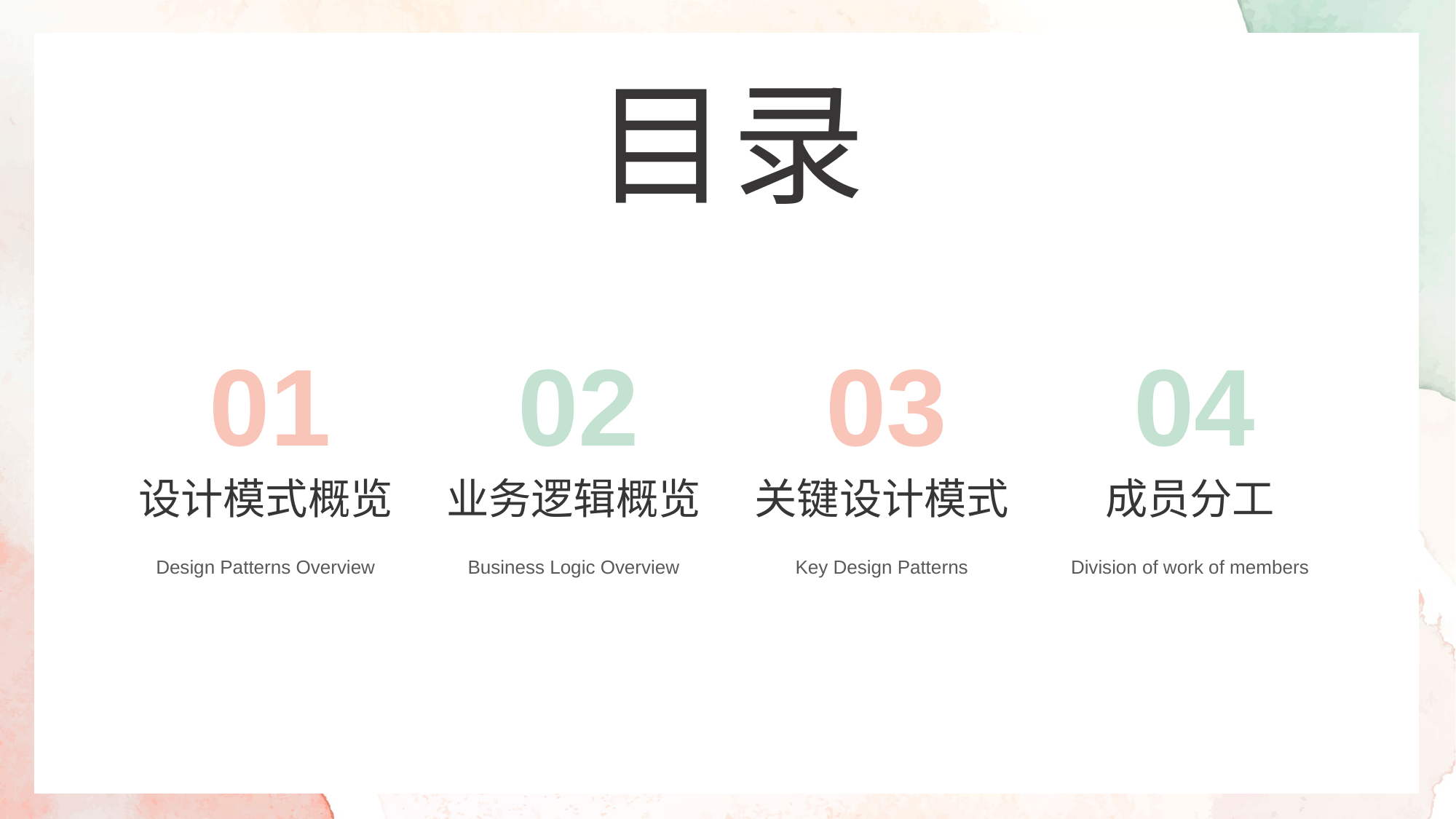

目录
01
02
03
04
设计模式概览
业务逻辑概览
关键设计模式
成员分工
Design Patterns Overview
Business Logic Overview
Key Design Patterns
Division of work of members